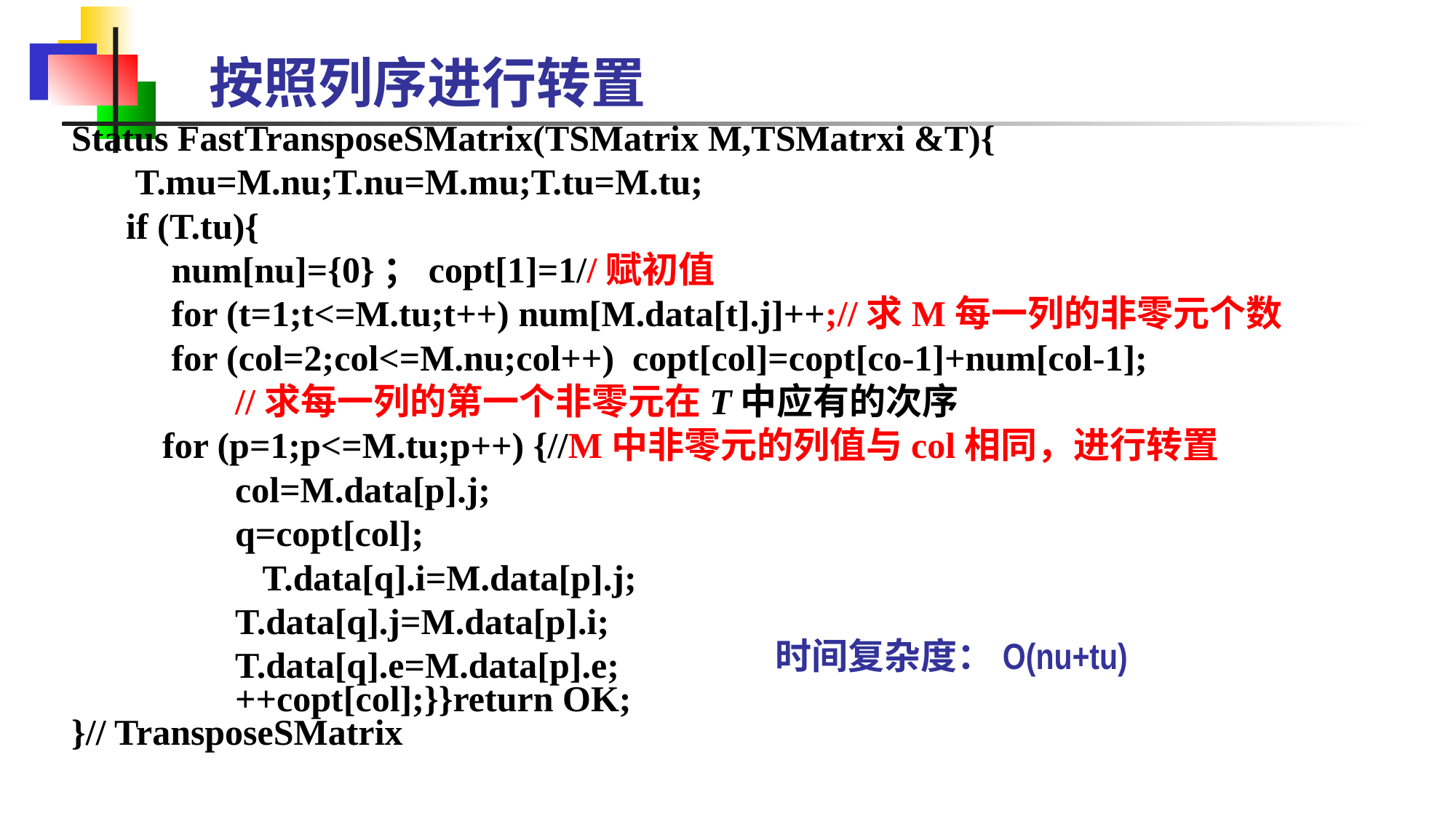

按照列序进行转置
Status FastTransposeSMatrix(TSMatrix M,TSMatrxi &T){
 T.mu=M.nu;T.nu=M.mu;T.tu=M.tu;
if (T.tu){
     num[nu]={0}；copt[1]=1//赋初值
     for (t=1;t<=M.tu;t++) num[M.data[t].j]++;//求M每一列的非零元个数
     for (col=2;col<=M.nu;col++)  copt[col]=copt[co-1]+num[col-1];
      //求每一列的第一个非零元在T中应有的次序
       for (p=1;p<=M.tu;p++) {//M中非零元的列值与col相同，进行转置
 		col=M.data[p].j;
		q=copt[col];
                  T.data[q].i=M.data[p].j;
		T.data[q].j=M.data[p].i;
		T.data[q].e=M.data[p].e;
  		++copt[col];}}return OK;
}// TransposeSMatrix
  时间复杂度：O(nu+tu)